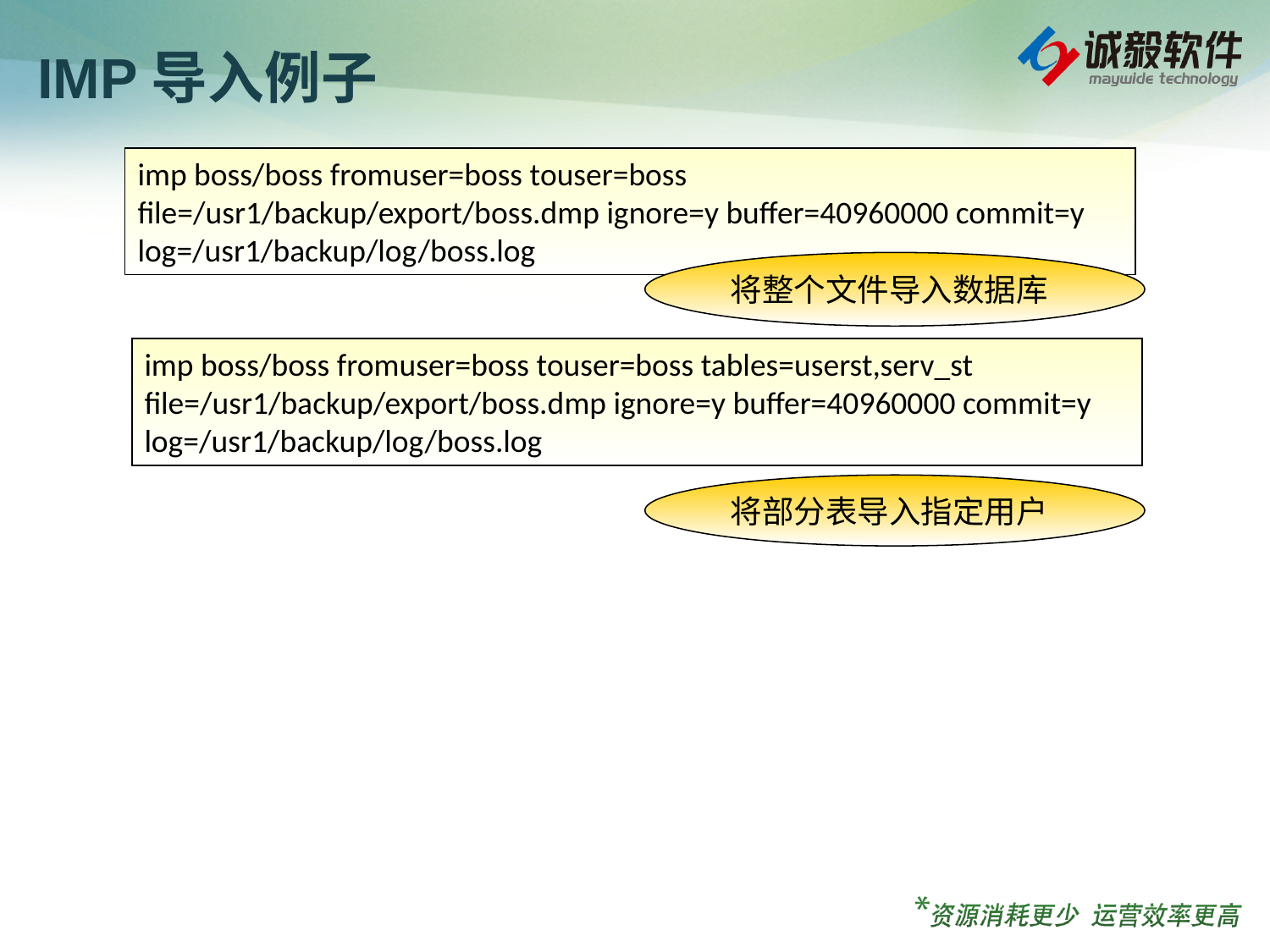

# IMP导入例子
imp boss/boss fromuser=boss touser=boss file=/usr1/backup/export/boss.dmp ignore=y buffer=40960000 commit=y log=/usr1/backup/log/boss.log
将整个文件导入数据库
imp boss/boss fromuser=boss touser=boss tables=userst,serv_st file=/usr1/backup/export/boss.dmp ignore=y buffer=40960000 commit=y log=/usr1/backup/log/boss.log
将部分表导入指定用户